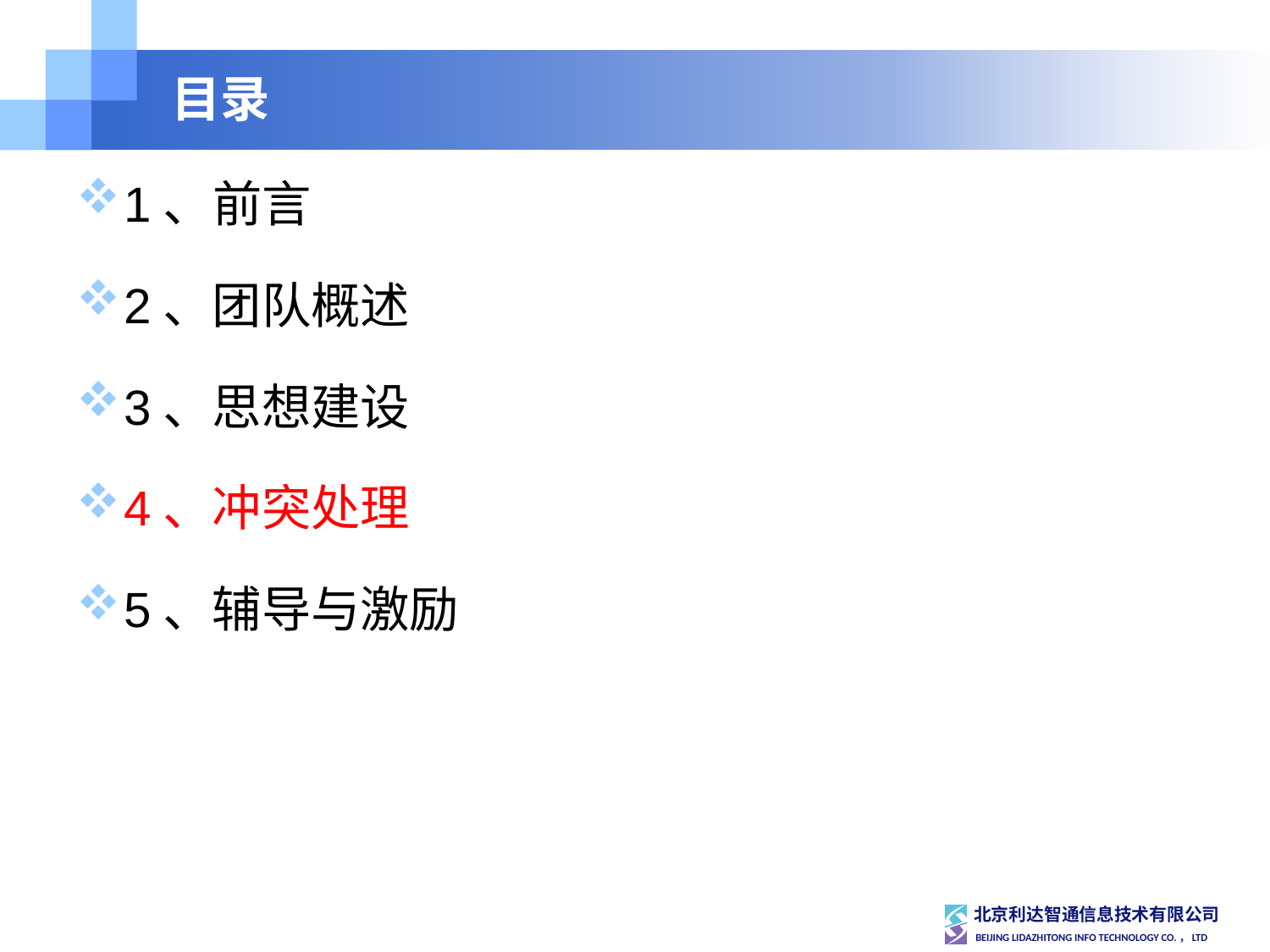

# 目录
1、前言
2、团队概述
3、思想建设
4、冲突处理
5、辅导与激励